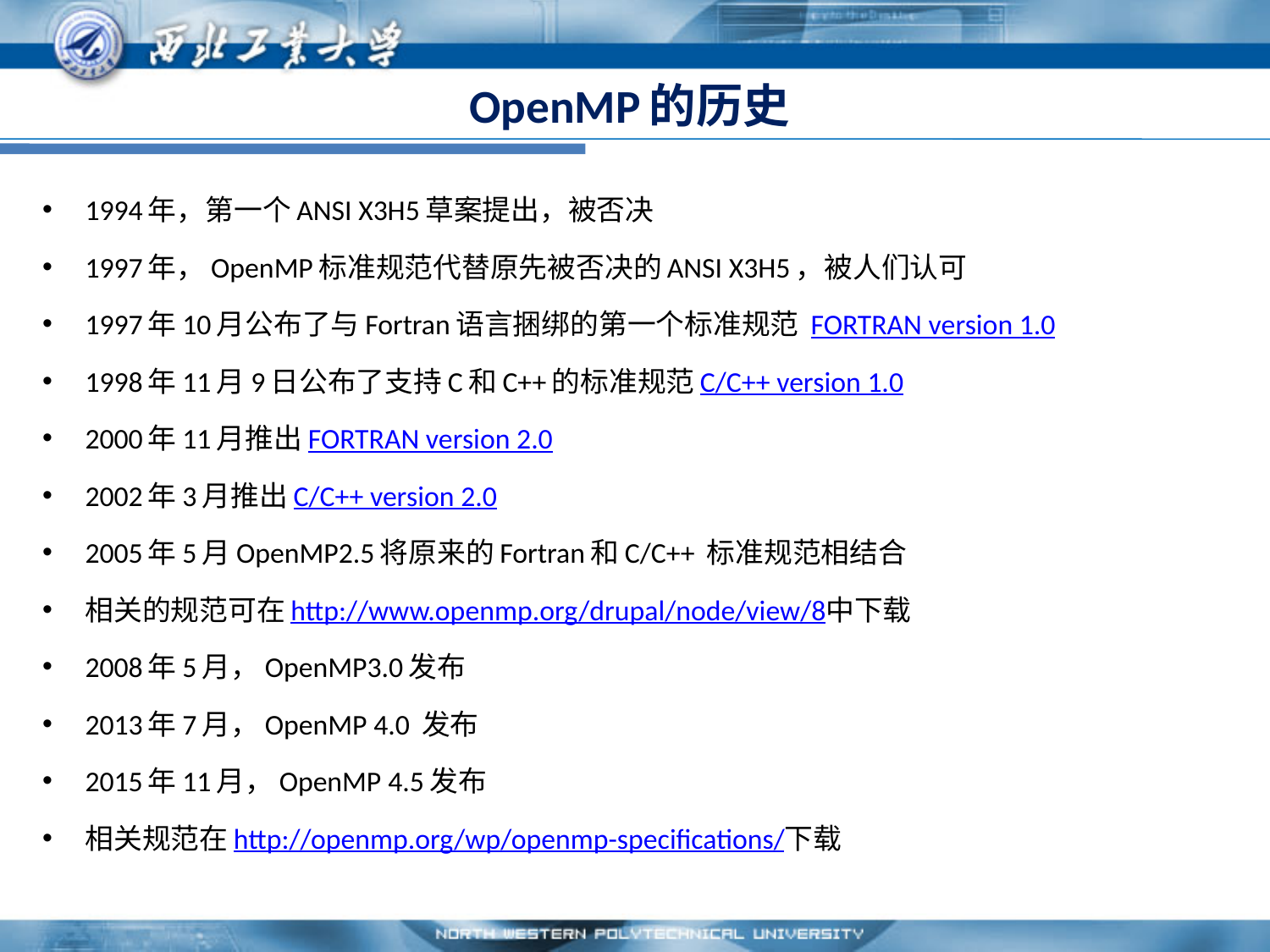

# OpenMP的历史
1994年，第一个ANSI X3H5草案提出，被否决
1997年，OpenMP标准规范代替原先被否决的ANSI X3H5，被人们认可
1997年10月公布了与Fortran语言捆绑的第一个标准规范 FORTRAN version 1.0
1998年11月9日公布了支持C和C++的标准规范C/C++ version 1.0
2000年11月推出FORTRAN version 2.0
2002年3月推出C/C++ version 2.0
2005年5月OpenMP2.5将原来的Fortran和C/C++ 标准规范相结合
相关的规范可在http://www.openmp.org/drupal/node/view/8中下载
2008年5月，OpenMP3.0发布
2013年7月，OpenMP 4.0 发布
2015年11月，OpenMP 4.5发布
相关规范在http://openmp.org/wp/openmp-specifications/下载